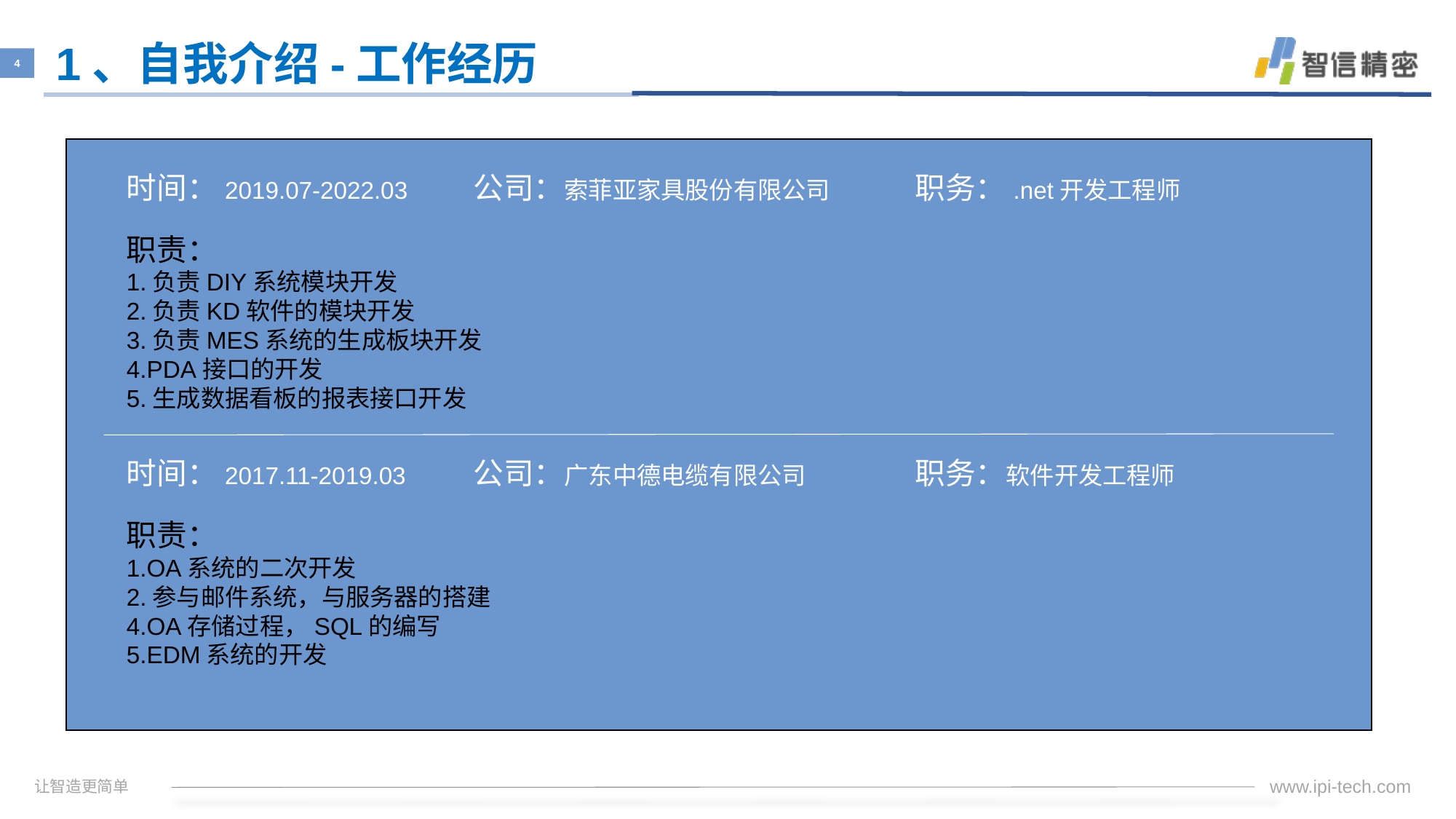

1、自我介绍-工作经历

公司：索菲亚家具股份有限公司
职务：.net开发工程师
时间：2019.07-2022.03
职责：
1.负责DIY系统模块开发
2.负责KD软件的模块开发
3.负责MES系统的生成板块开发
4.PDA接口的开发
5.生成数据看板的报表接口开发
公司：广东中德电缆有限公司
职务：软件开发工程师
时间：2017.11-2019.03
职责：
1.OA系统的二次开发
2.参与邮件系统，与服务器的搭建
4.OA存储过程，SQL的编写
5.EDM系统的开发